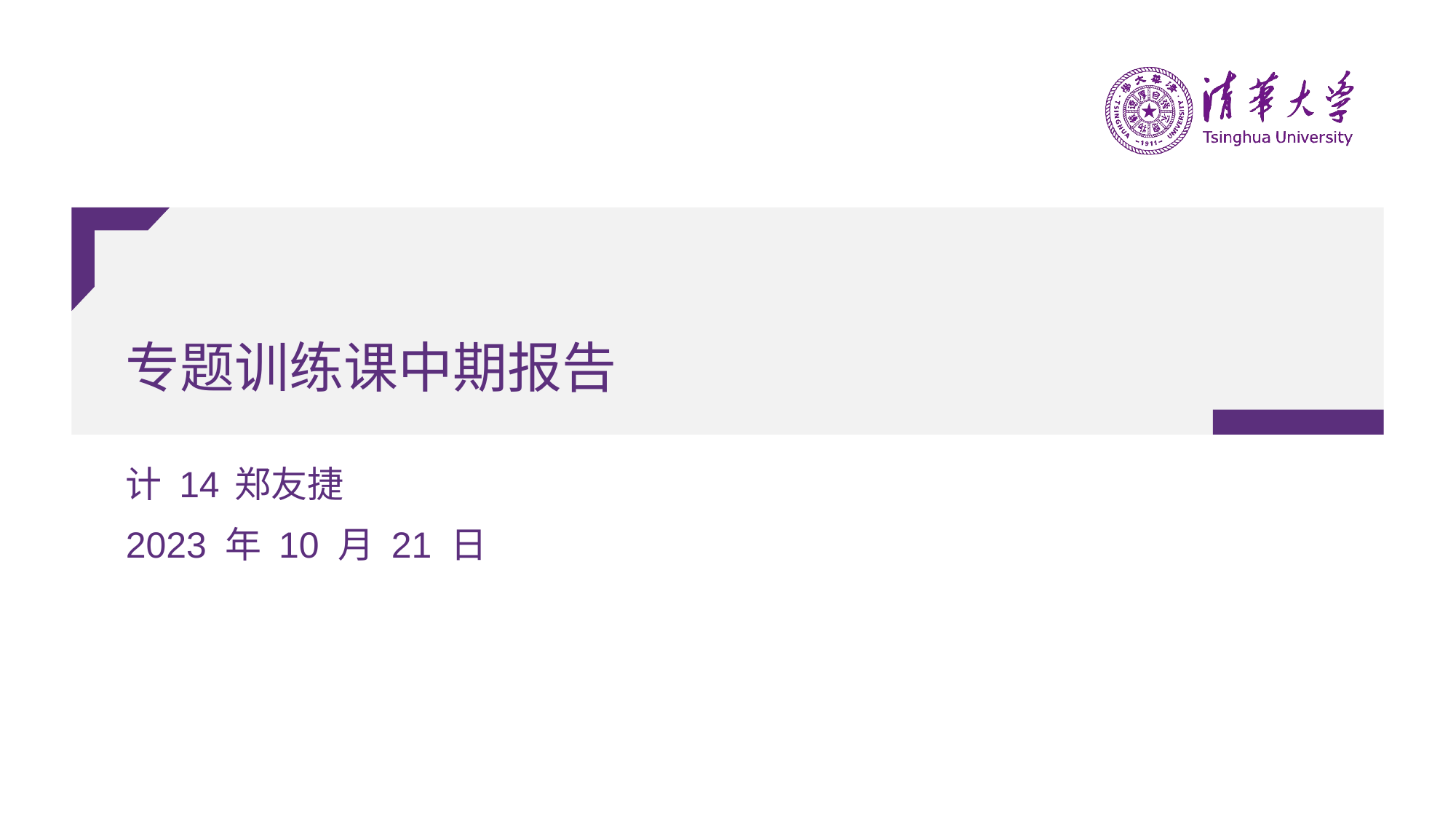

# 专题训练课中期报告
计 14	郑友捷
2023 年 10 月 21 日